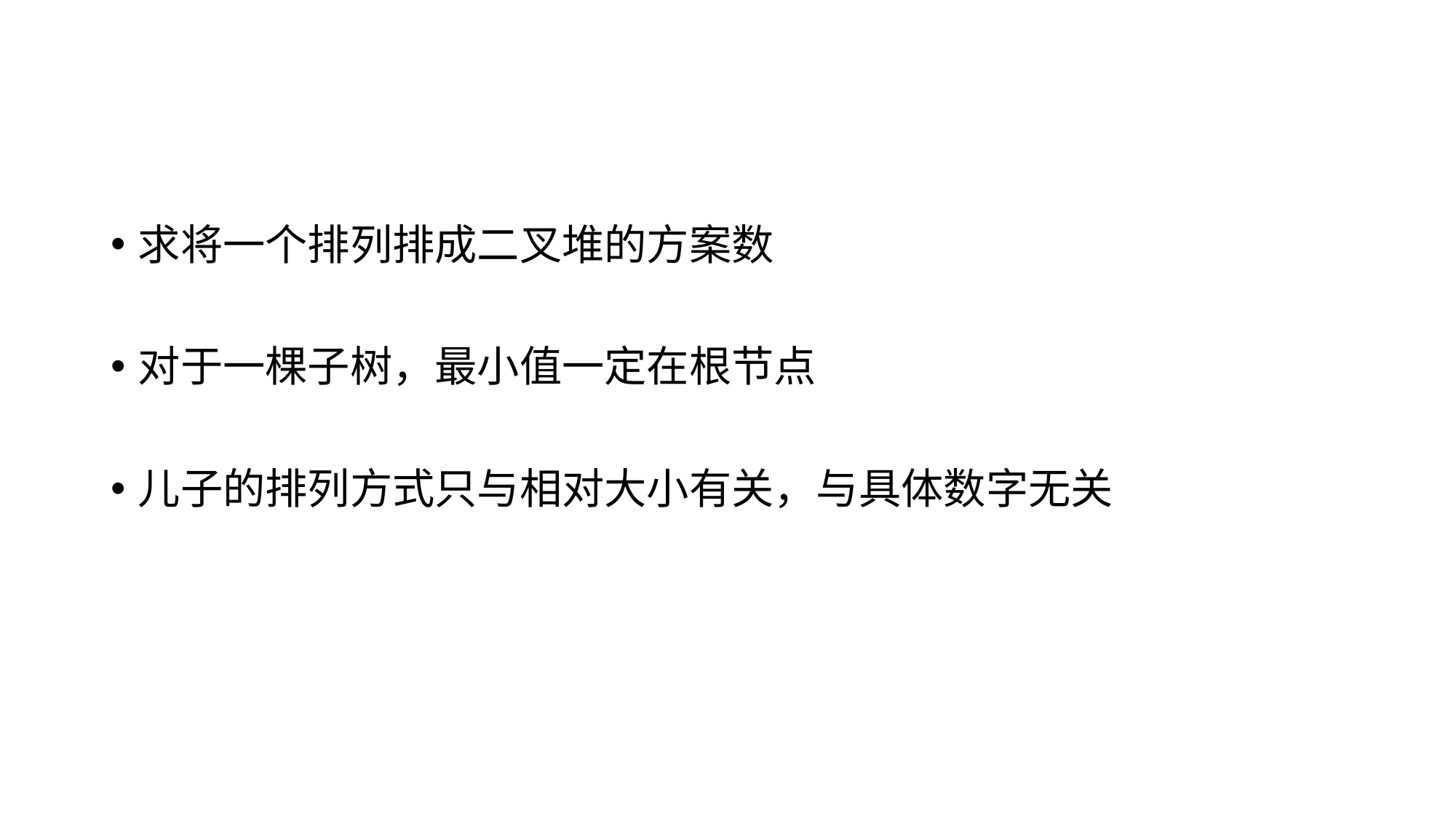

求将一个排列排成二叉堆的方案数

对于一棵子树，最小值一定在根节点

儿子的排列方式只与相对大小有关，与具体数字无关